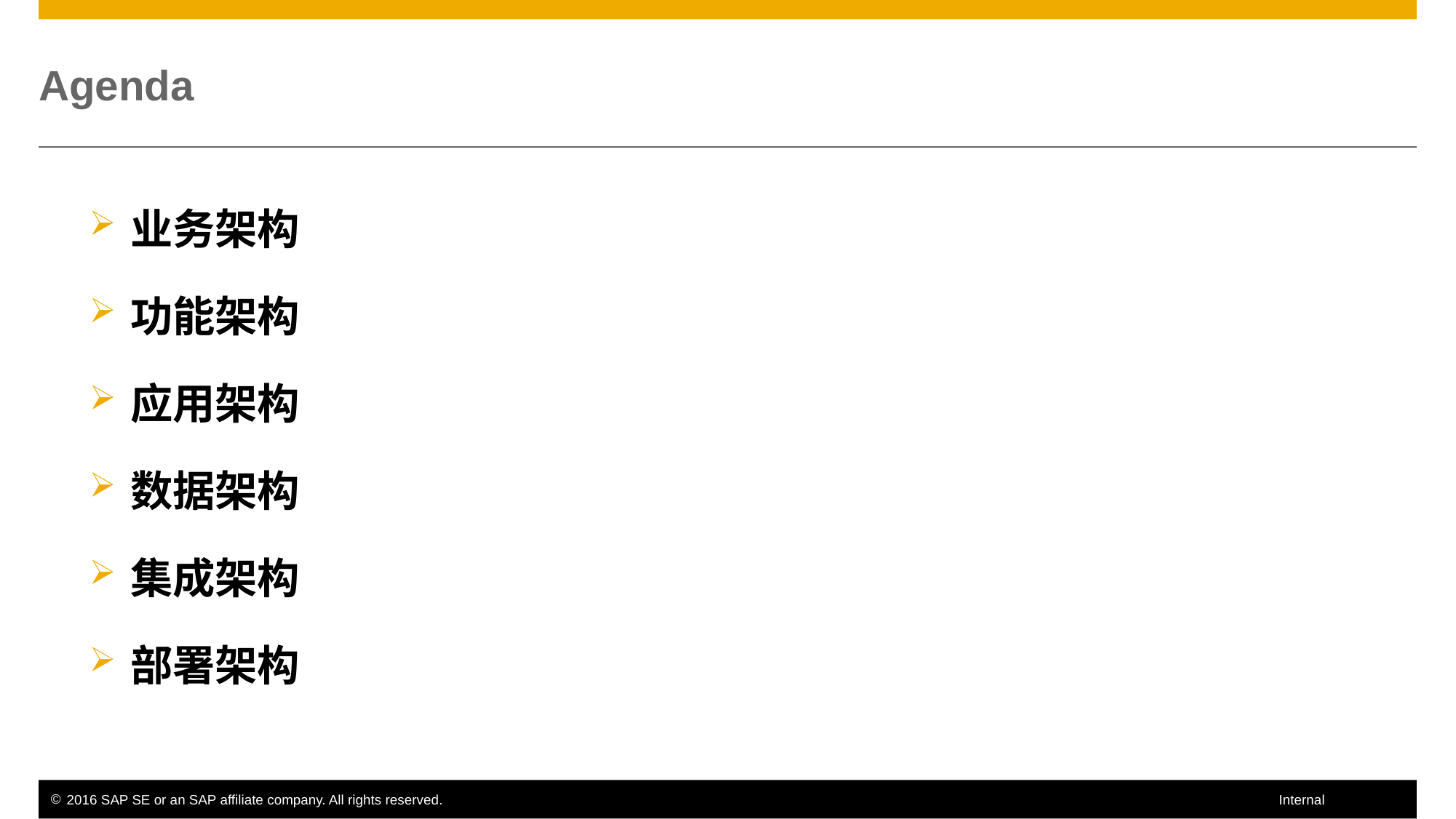

# Agenda
业务架构
功能架构
应用架构
数据架构
集成架构
部署架构